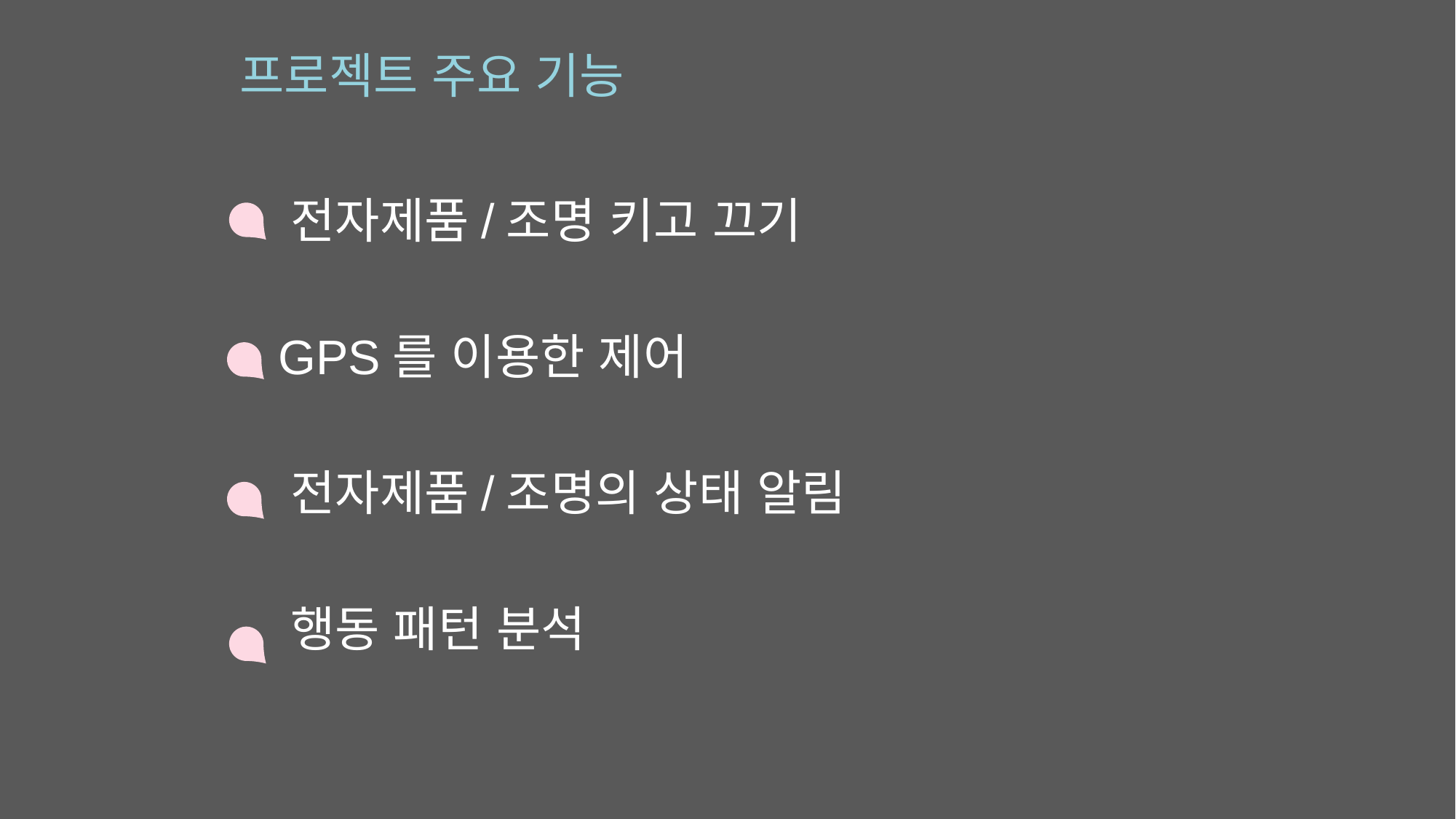

프로젝트 주요 기능
   전자제품/조명 키고 끄기

   GPS를 이용한 제어

   전자제품/조명의 상태 알림

   행동 패턴 분석